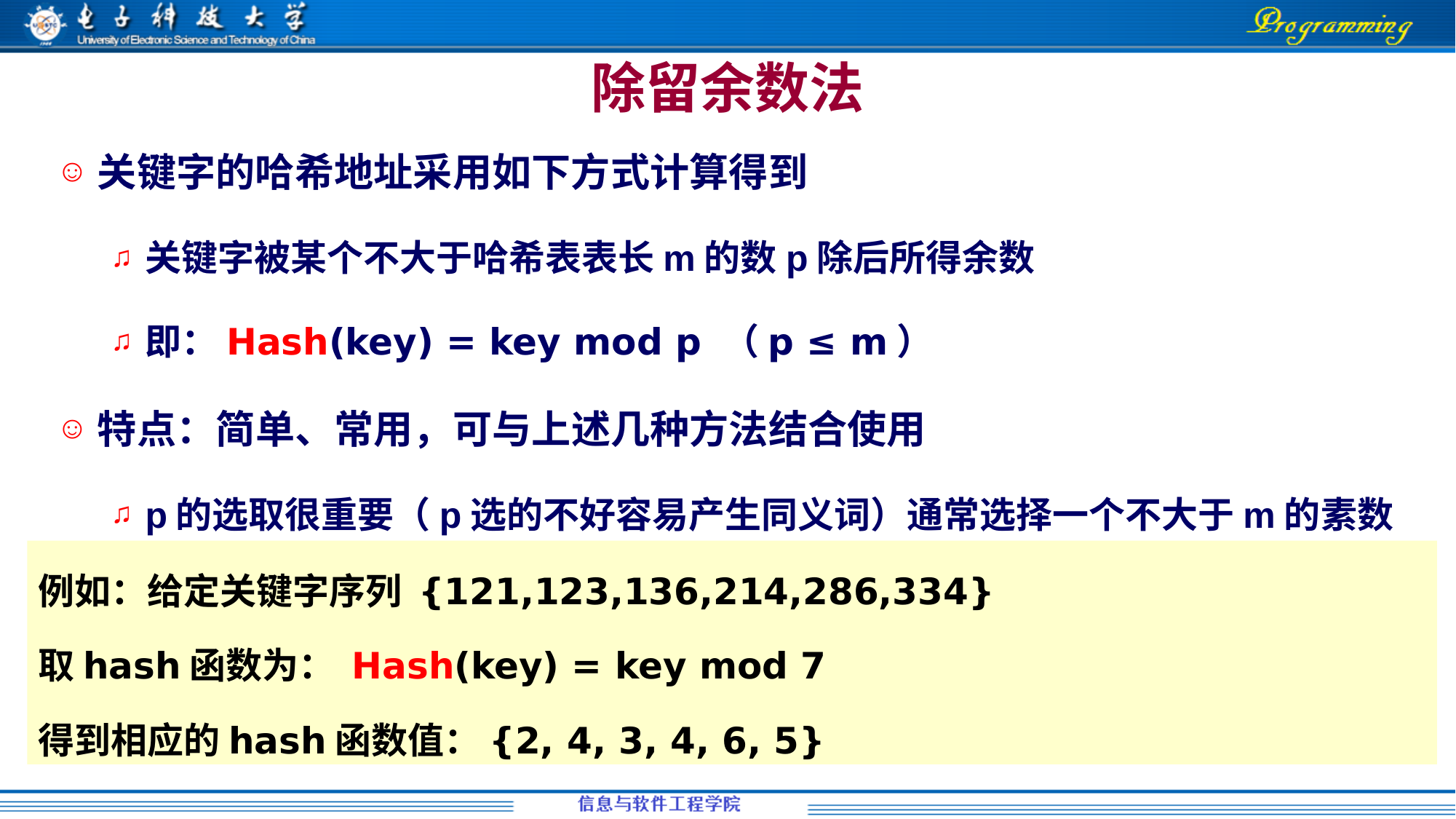

# 除留余数法
关键字的哈希地址采用如下方式计算得到
关键字被某个不大于哈希表表长m的数p除后所得余数
即：Hash(key) = key mod p （p ≤ m）
特点：简单、常用，可与上述几种方法结合使用
p的选取很重要（p选的不好容易产生同义词）通常选择一个不大于m的素数
例如：给定关键字序列 {121,123,136,214,286,334}
取hash函数为： Hash(key) = key mod 7
得到相应的hash函数值：{2, 4, 3, 4, 6, 5}